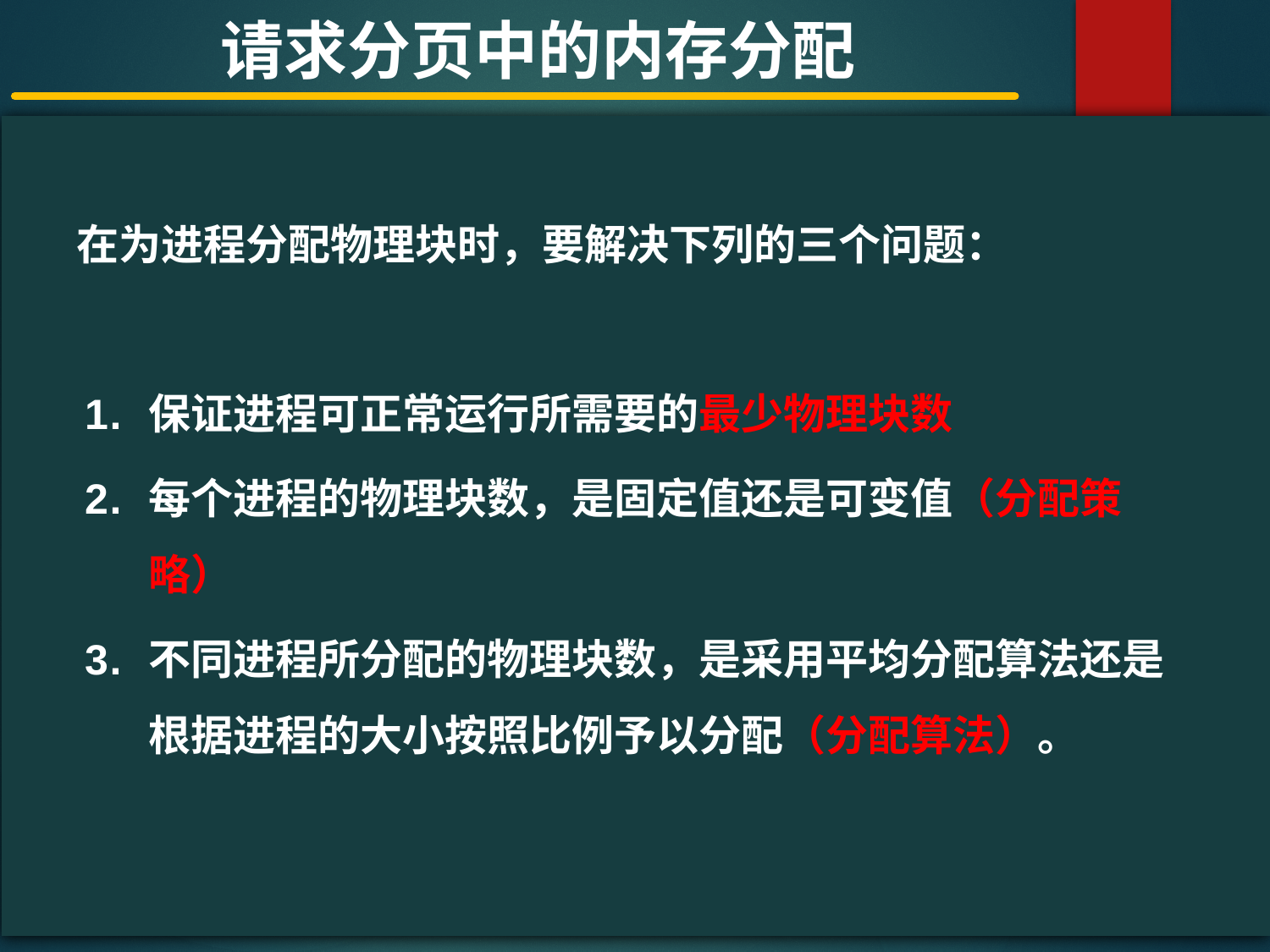

请求分页中的内存分配
#
在为进程分配物理块时，要解决下列的三个问题：

保证进程可正常运行所需要的最少物理块数
每个进程的物理块数，是固定值还是可变值（分配策略）
不同进程所分配的物理块数，是采用平均分配算法还是根据进程的大小按照比例予以分配（分配算法）。